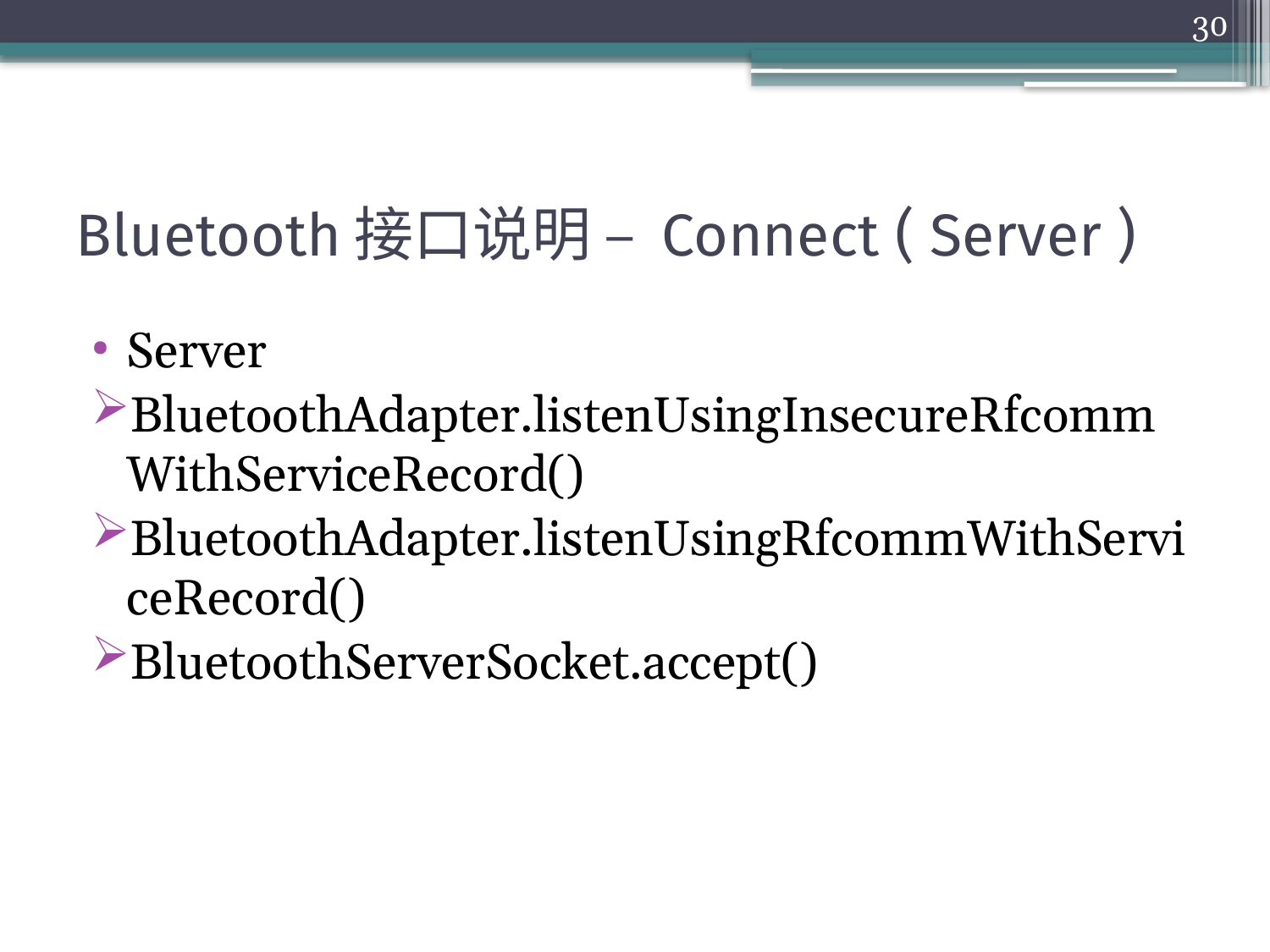

30
# Bluetooth接口说明 – Connect ( Server )
Server
BluetoothAdapter.listenUsingInsecureRfcommWithServiceRecord()
BluetoothAdapter.listenUsingRfcommWithServiceRecord()
BluetoothServerSocket.accept()